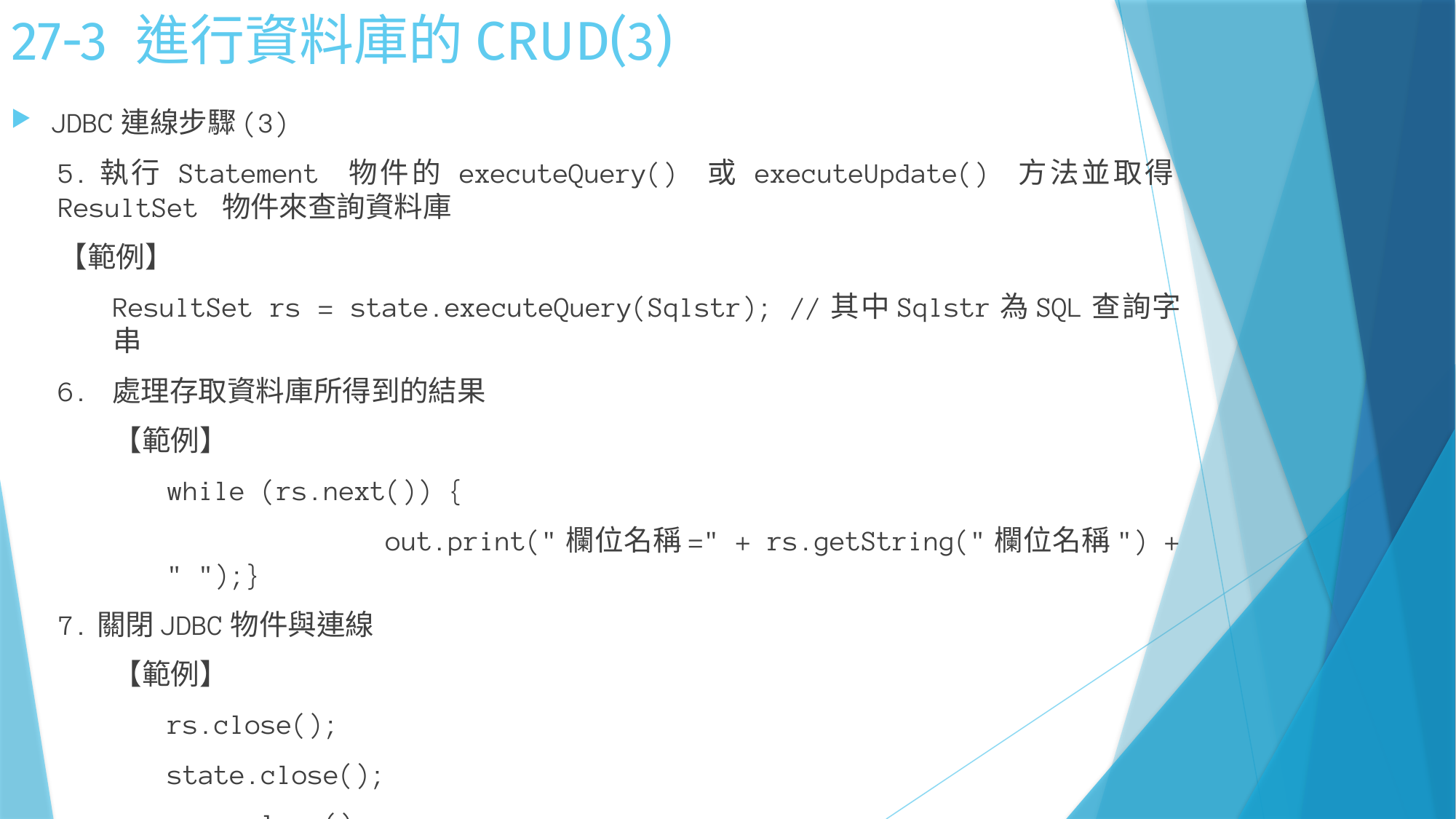

# 27-3 進行資料庫的CRUD(3)
JDBC連線步驟(3)
5.執行 Statement 物件的 executeQuery() 或 executeUpdate() 方法並取得ResultSet 物件來查詢資料庫
【範例】
ResultSet rs = state.executeQuery(Sqlstr); //其中Sqlstr為SQL查詢字串
6. 處理存取資料庫所得到的結果
【範例】
while (rs.next()) {
		out.print("欄位名稱=" + rs.getString("欄位名稱") + " ");}
7.關閉JDBC物件與連線
【範例】
rs.close();
state.close();
conn.close();